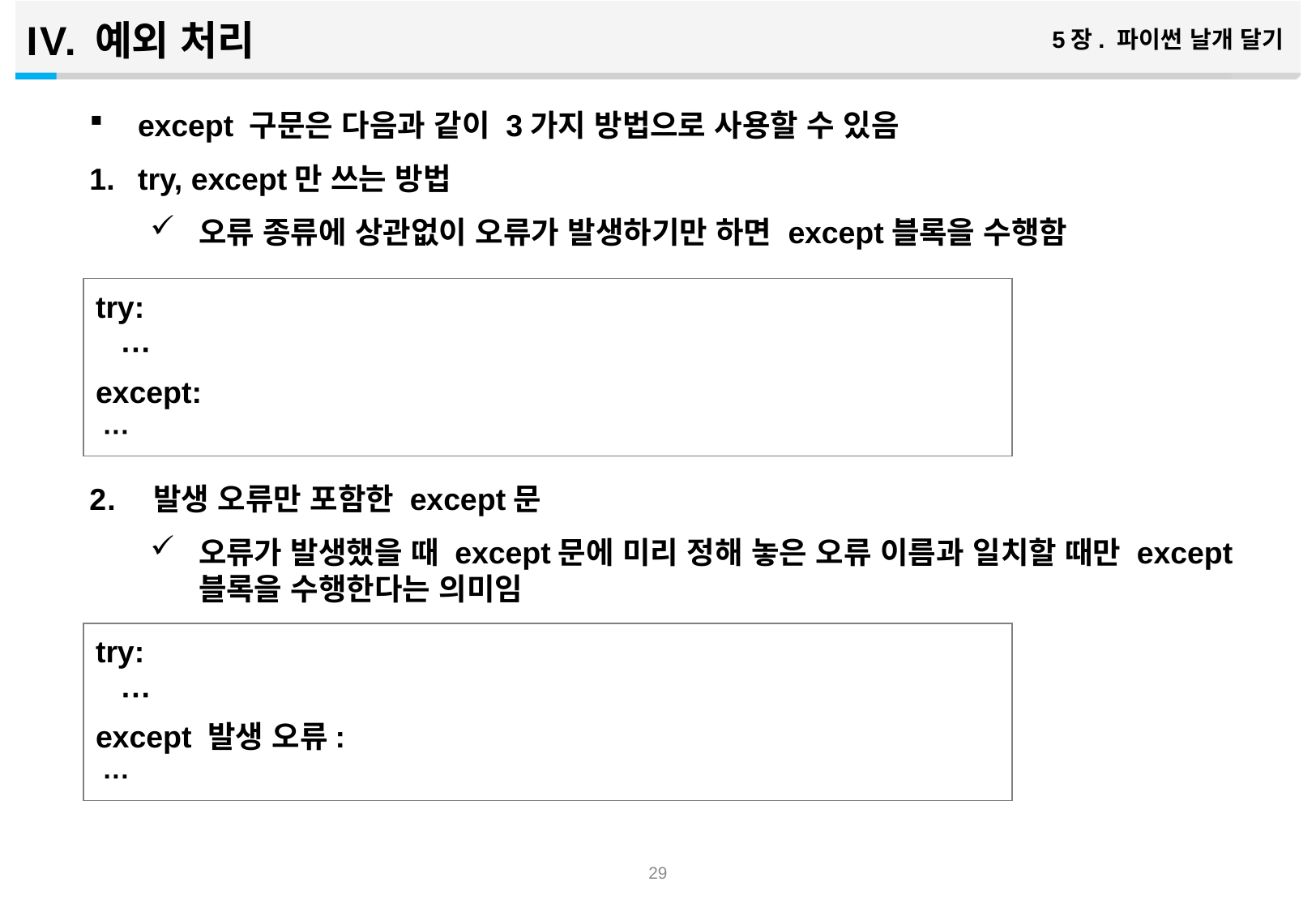

예외 처리
5장. 파이썬 날개 달기
except 구문은 다음과 같이 3가지 방법으로 사용할 수 있음
try, except만 쓰는 방법
오류 종류에 상관없이 오류가 발생하기만 하면 except블록을 수행함

 발생 오류만 포함한 except문
오류가 발생했을 때 except문에 미리 정해 놓은 오류 이름과 일치할 때만 except 블록을 수행한다는 의미임

try:
   ···
except:
 ···
try:
   ···
except 발생 오류:
 ···
29